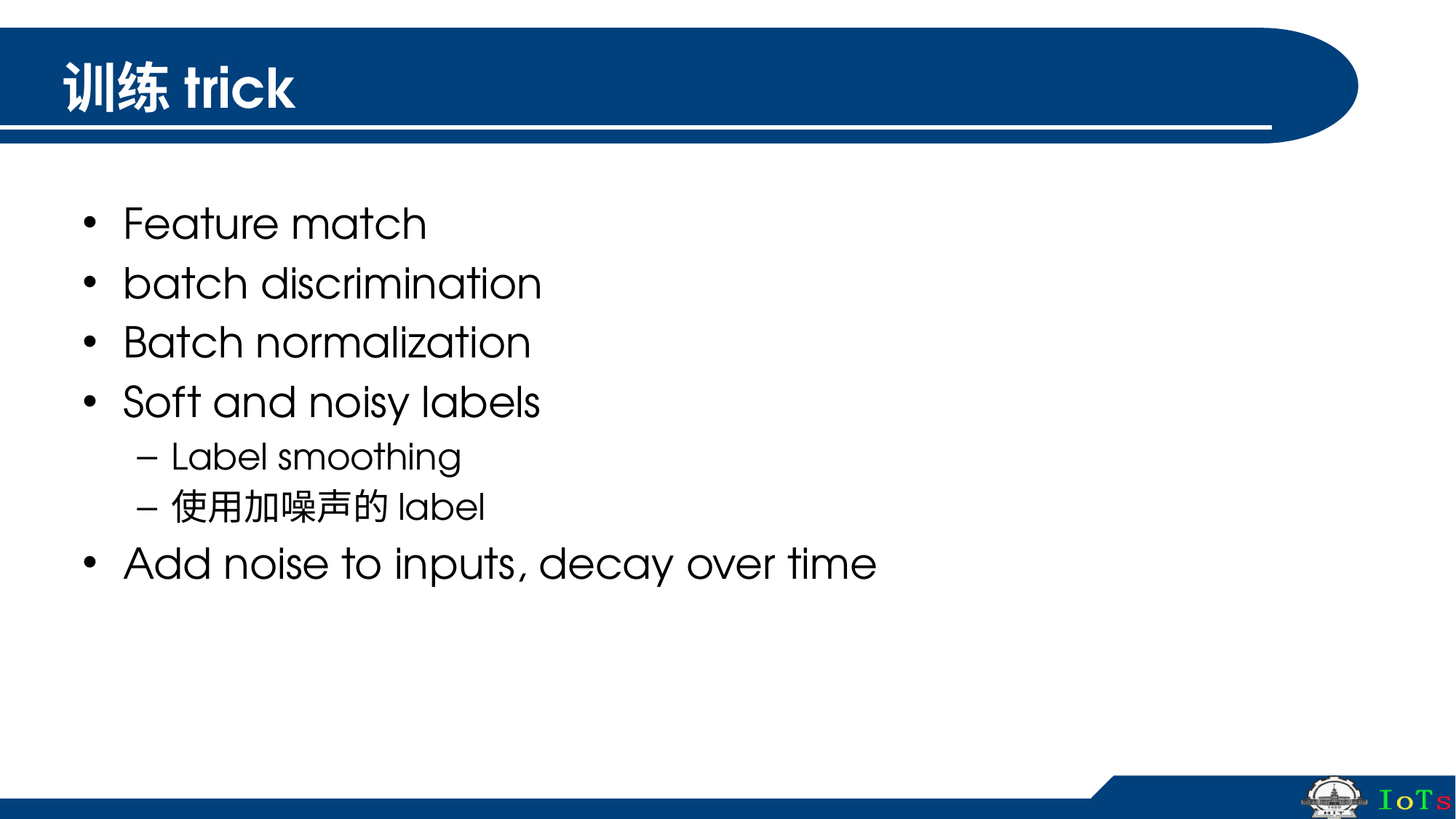

# 训练trick
Feature match
batch discrimination
Batch normalization
Soft and noisy labels
Label smoothing
使用加噪声的label
Add noise to inputs, decay over time